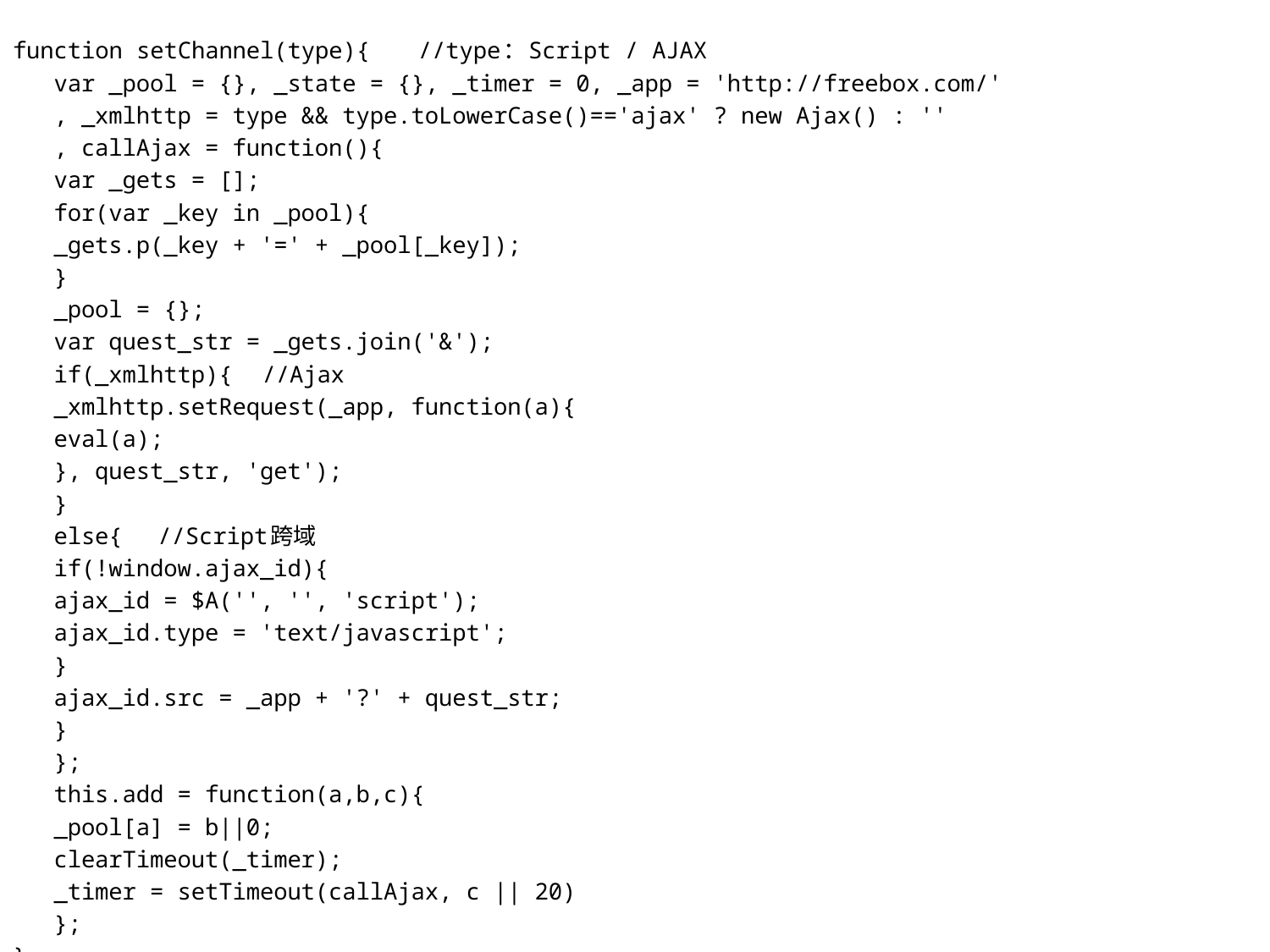

function setChannel(type){	//type：Script / AJAX
	var _pool = {}, _state = {}, _timer = 0, _app = 'http://freebox.com/'
	, _xmlhttp = type && type.toLowerCase()=='ajax' ? new Ajax() : ''
	, callAjax = function(){
		var _gets = [];
		for(var _key in _pool){
			_gets.p(_key + '=' + _pool[_key]);
		}
		_pool = {};
		var quest_str = _gets.join('&');
		if(_xmlhttp){						//Ajax
			_xmlhttp.setRequest(_app, function(a){
				eval(a);
			}, quest_str, 'get');
		}
		else{							//Script跨域
			if(!window.ajax_id){
				ajax_id = $A('', '', 'script');
				ajax_id.type = 'text/javascript';
			}
			ajax_id.src = _app + '?' + quest_str;
		}
	};
	this.add = function(a,b,c){
		_pool[a] = b||0;
		clearTimeout(_timer);
		_timer = setTimeout(callAjax, c || 20)
	};
}